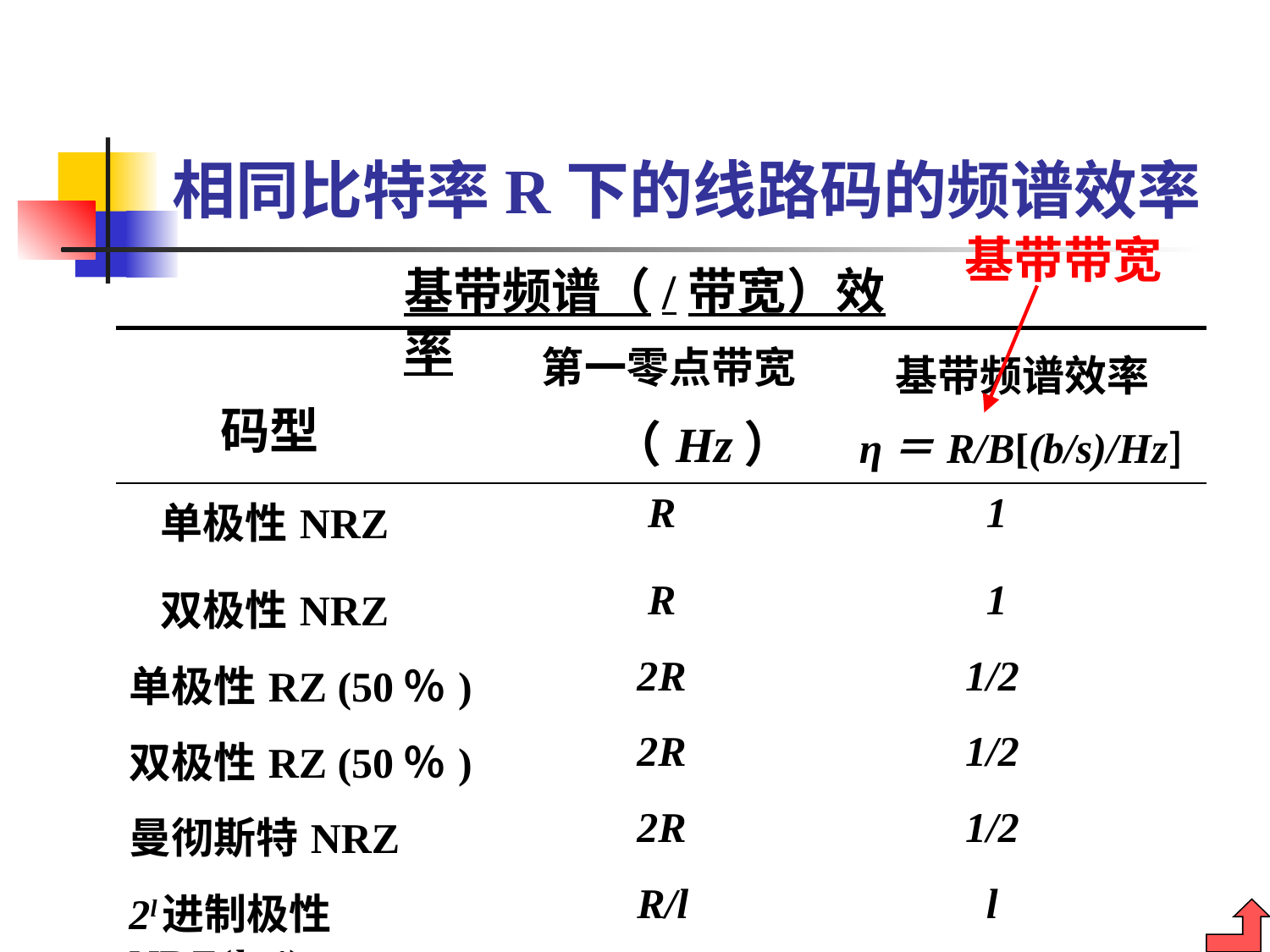

# 相同比特率R下的线路码的频谱效率
基带带宽
基带频谱（/带宽）效率
| 码型 | 第一零点带宽 （Hz） | 基带频谱效率 η＝R/B[(b/s)/Hz] |
| --- | --- | --- |
| 单极性NRZ | R | 1 |
| 双极性NRZ | R | 1 |
| 单极性RZ (50％) | 2R | 1/2 |
| 双极性RZ (50％) | 2R | 1/2 |
| 曼彻斯特NRZ | 2R | 1/2 |
| 2l进制极性NRZ(l≥1) | R/l | l |